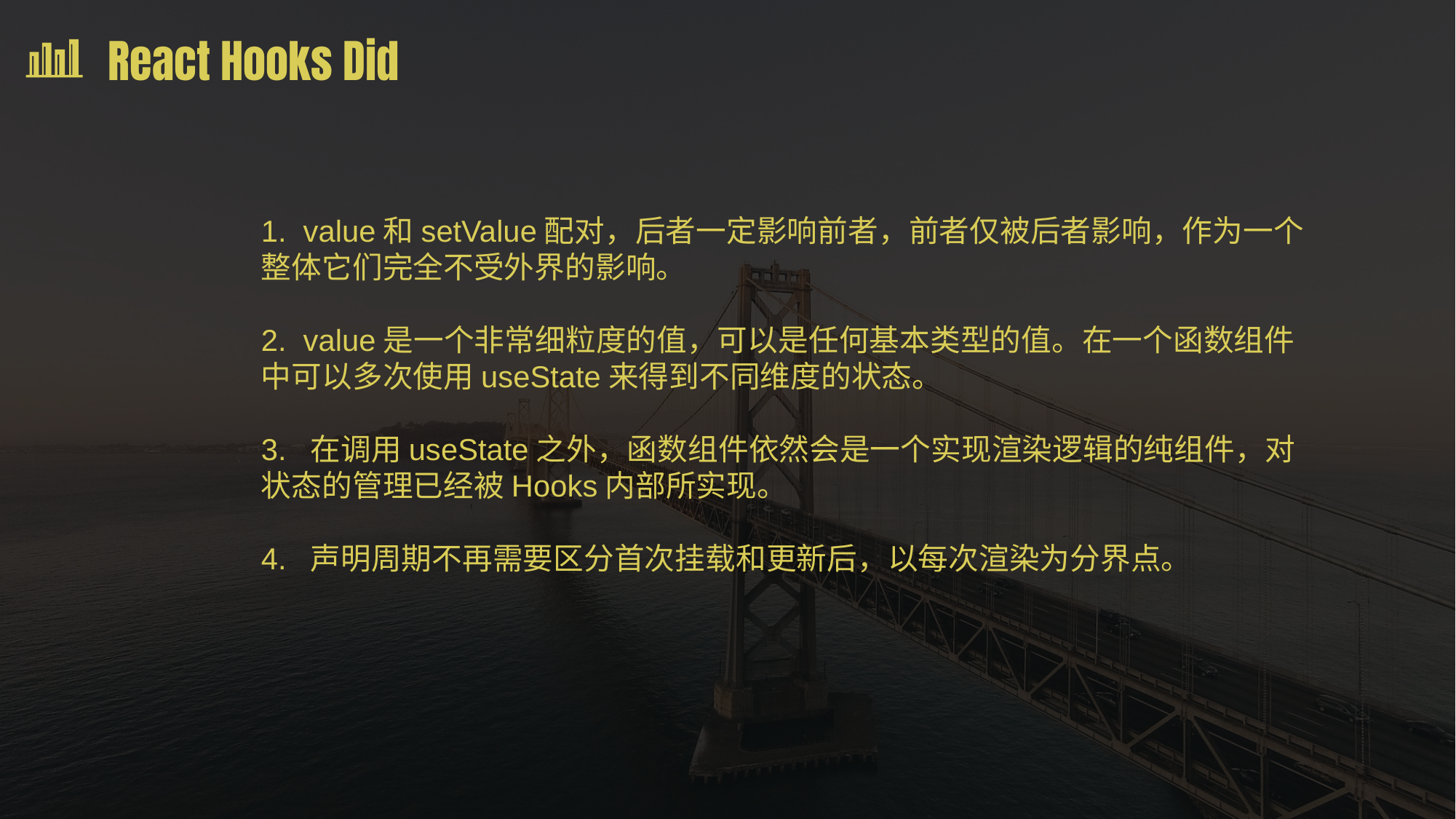

React Hooks Did

1.  value和setValue配对，后者一定影响前者，前者仅被后者影响，作为一个整体它们完全不受外界的影响。

2.  value是一个非常细粒度的值，可以是任何基本类型的值。在一个函数组件中可以多次使用useState来得到不同维度的状态。

3.  在调用useState之外，函数组件依然会是一个实现渲染逻辑的纯组件，对状态的管理已经被Hooks内部所实现。

4.  声明周期不再需要区分首次挂载和更新后，以每次渲染为分界点。